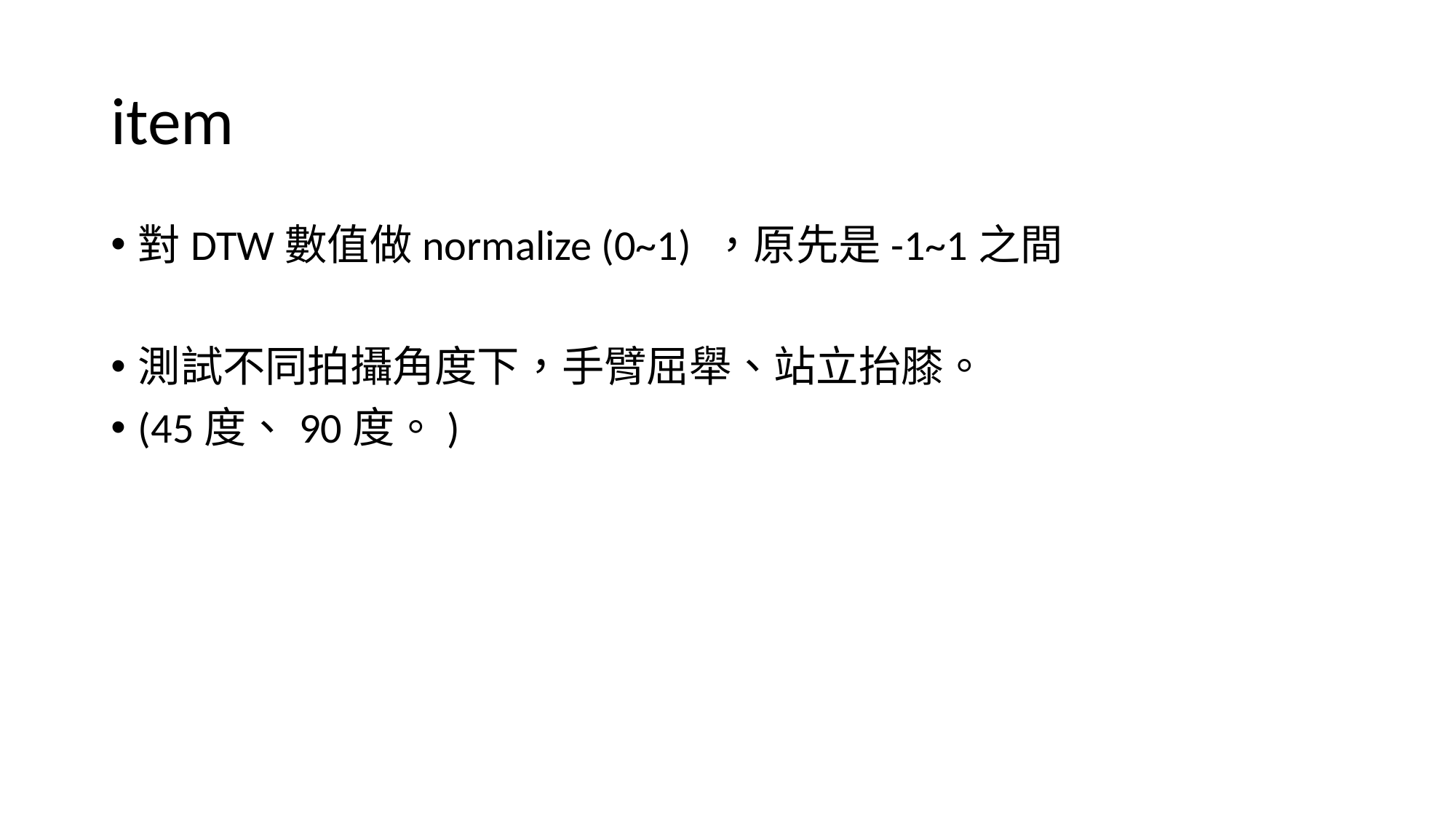

# item
對DTW數值做normalize (0~1) ，原先是-1~1之間

測試不同拍攝角度下，手臂屈舉、站立抬膝。
(45度、90度。)